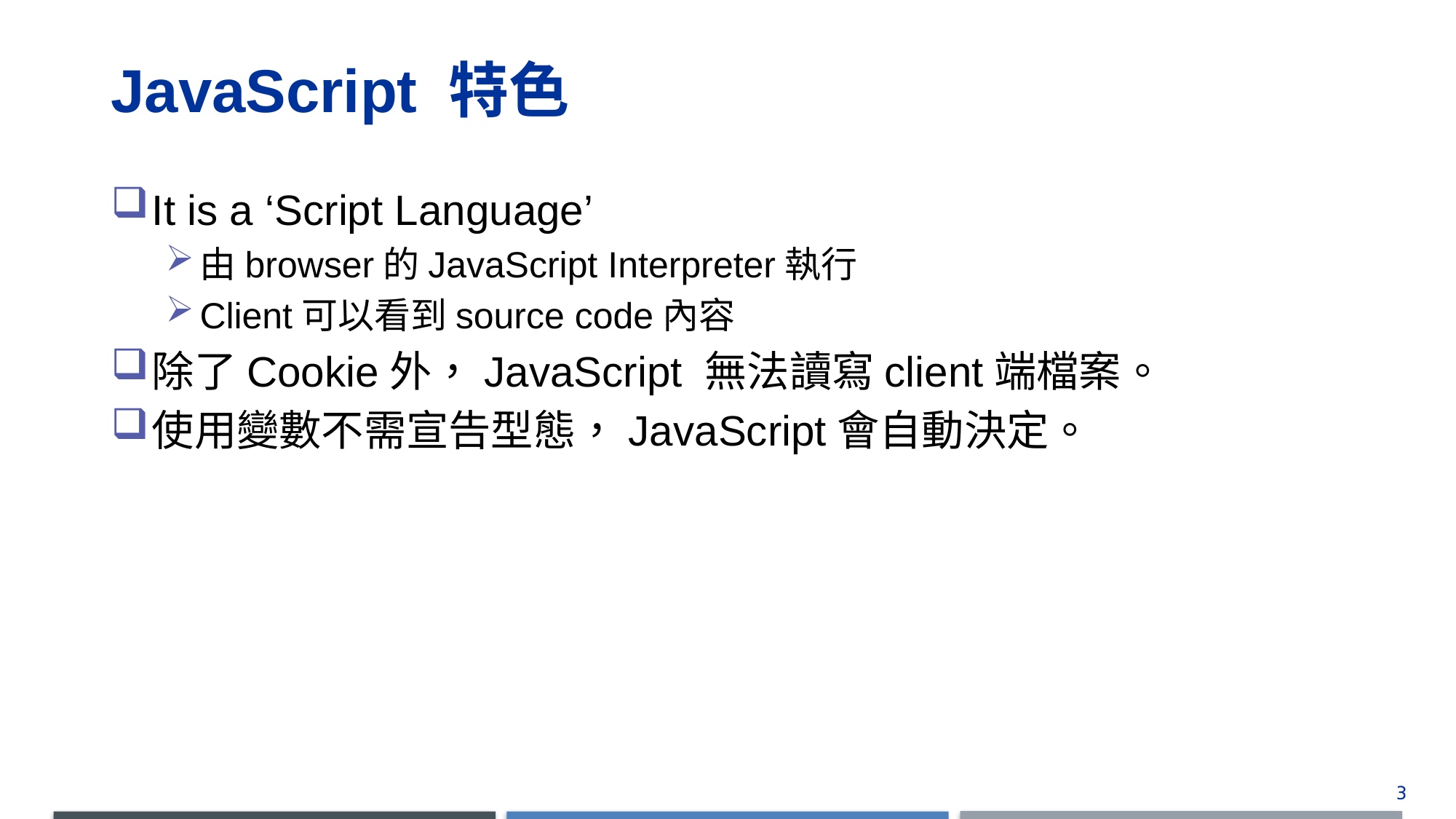

# JavaScript 特色
It is a ‘Script Language’
由browser的JavaScript Interpreter執行
Client可以看到source code內容
除了Cookie外，JavaScript 無法讀寫client端檔案。
使用變數不需宣告型態，JavaScript會自動決定。